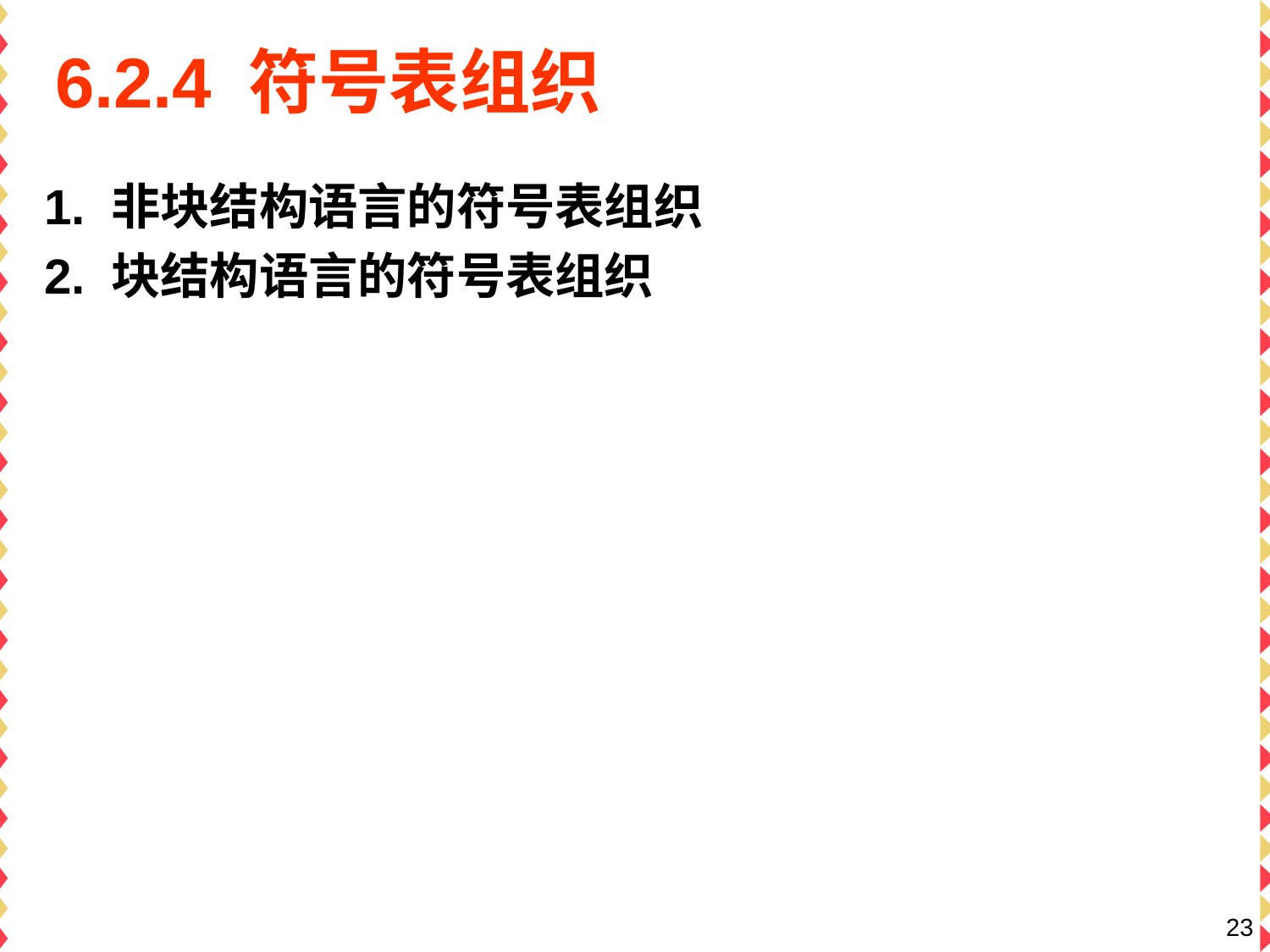

# 6.2.4 符号表组织
1. 非块结构语言的符号表组织
2. 块结构语言的符号表组织
23